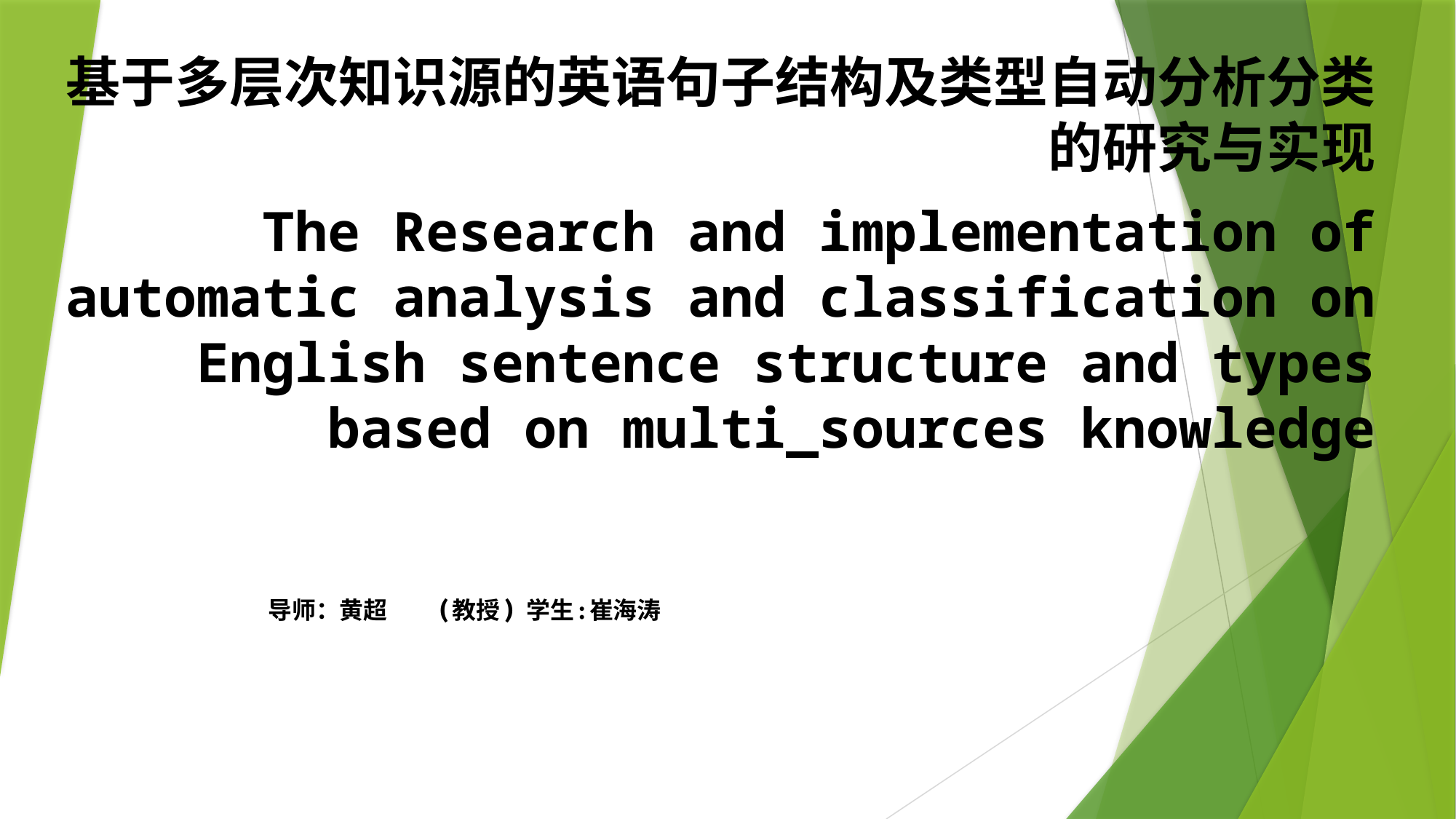

# 基于多层次知识源的英语句子结构及类型自动分析分类的研究与实现
The Research and implementation of automatic analysis and classification on English sentence structure and types based on multi_sources knowledge
												导师：黄超	(教授)												学生:崔海涛